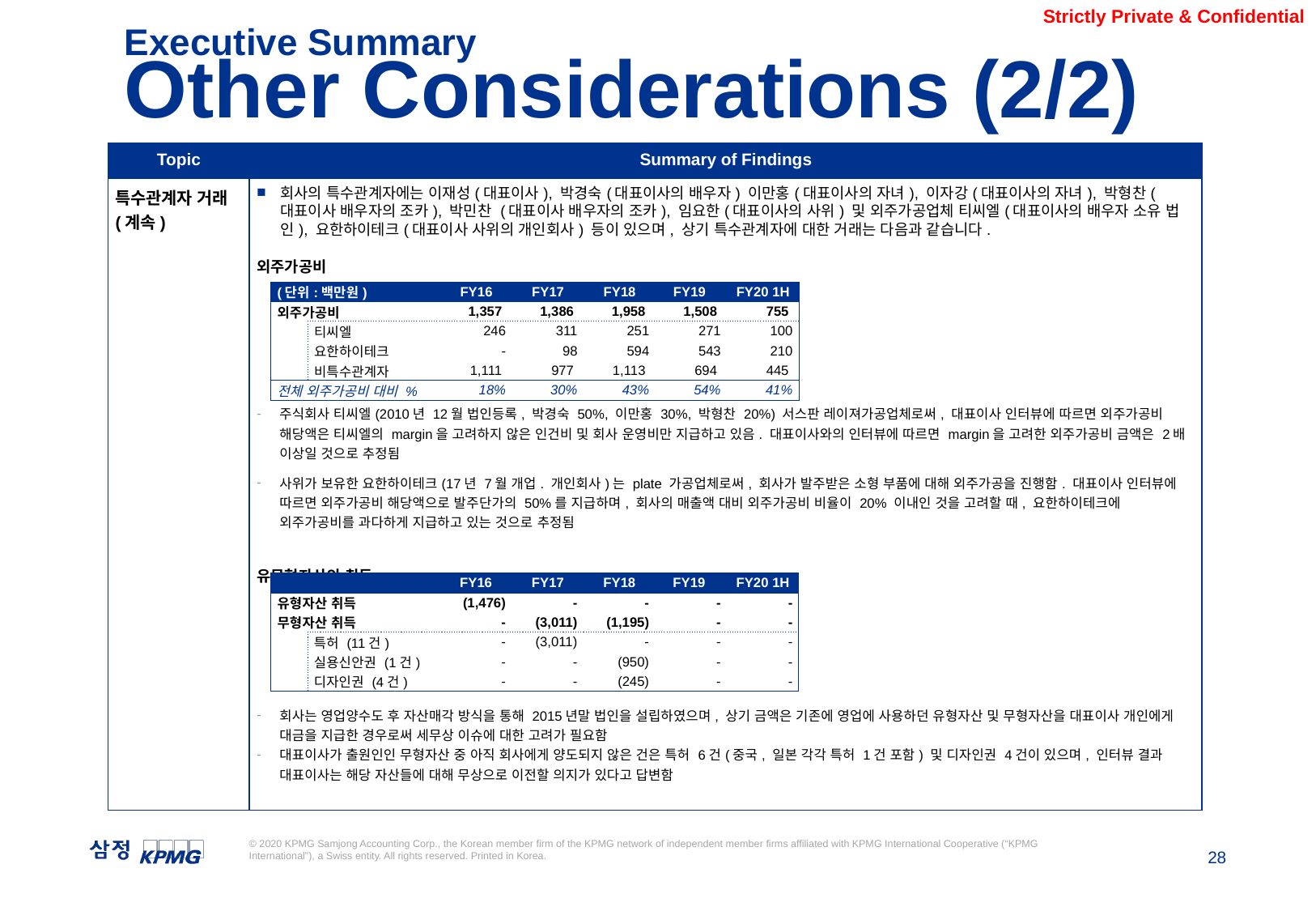

Executive Summary
Other Considerations (2/2)
| Topic | Summary of Findings |
| --- | --- |
| 특수관계자 거래 (계속) | 회사의 특수관계자에는 이재성(대표이사), 박경숙(대표이사의 배우자) 이만홍(대표이사의 자녀), 이자강(대표이사의 자녀), 박형찬(대표이사 배우자의 조카), 박민찬 (대표이사 배우자의 조카), 임요한(대표이사의 사위) 및 외주가공업체 티씨엘(대표이사의 배우자 소유 법인), 요한하이테크(대표이사 사위의 개인회사) 등이 있으며, 상기 특수관계자에 대한 거래는 다음과 같습니다. 외주가공비 주식회사 티씨엘(2010년 12월 법인등록, 박경숙 50%, 이만홍 30%, 박형찬 20%) 서스판 레이져가공업체로써, 대표이사 인터뷰에 따르면 외주가공비 해당액은 티씨엘의 margin을 고려하지 않은 인건비 및 회사 운영비만 지급하고 있음. 대표이사와의 인터뷰에 따르면 margin을 고려한 외주가공비 금액은 2배 이상일 것으로 추정됨 사위가 보유한 요한하이테크(17년 7월 개업. 개인회사)는 plate 가공업체로써, 회사가 발주받은 소형 부품에 대해 외주가공을 진행함. 대표이사 인터뷰에 따르면 외주가공비 해당액으로 발주단가의 50%를 지급하며, 회사의 매출액 대비 외주가공비 비율이 20% 이내인 것을 고려할 때, 요한하이테크에 외주가공비를 과다하게 지급하고 있는 것으로 추정됨 유무형자산의 취득 회사는 영업양수도 후 자산매각 방식을 통해 2015년말 법인을 설립하였으며, 상기 금액은 기존에 영업에 사용하던 유형자산 및 무형자산을 대표이사 개인에게 대금을 지급한 경우로써 세무상 이슈에 대한 고려가 필요함 대표이사가 출원인인 무형자산 중 아직 회사에게 양도되지 않은 건은 특허 6건(중국, 일본 각각 특허 1건 포함) 및 디자인권 4건이 있으며, 인터뷰 결과 대표이사는 해당 자산들에 대해 무상으로 이전할 의지가 있다고 답변함 |
| (단위:백만원) |  | FY16 | FY17 | FY18 | FY19 | FY20 1H |
| --- | --- | --- | --- | --- | --- | --- |
| 외주가공비 |  | 1,357 | 1,386 | 1,958 | 1,508 | 755 |
|  | 티씨엘 | 246 | 311 | 251 | 271 | 100 |
|  | 요한하이테크 | - | 98 | 594 | 543 | 210 |
|  | 비특수관계자 | 1,111 | 977 | 1,113 | 694 | 445 |
| 전체 외주가공비 대비 % |  | 18% | 30% | 43% | 54% | 41% |
|  |  | FY16 | FY17 | FY18 | FY19 | FY20 1H |
| --- | --- | --- | --- | --- | --- | --- |
| 유형자산 취득 |  | (1,476) | - | - | - | - |
| 무형자산 취득 |  | - | (3,011) | (1,195) | - | - |
|  | 특허 (11건) | - | (3,011) | - | - | - |
|  | 실용신안권 (1건) | - | - | (950) | - | - |
|  | 디자인권 (4건) | - | - | (245) | - | - |